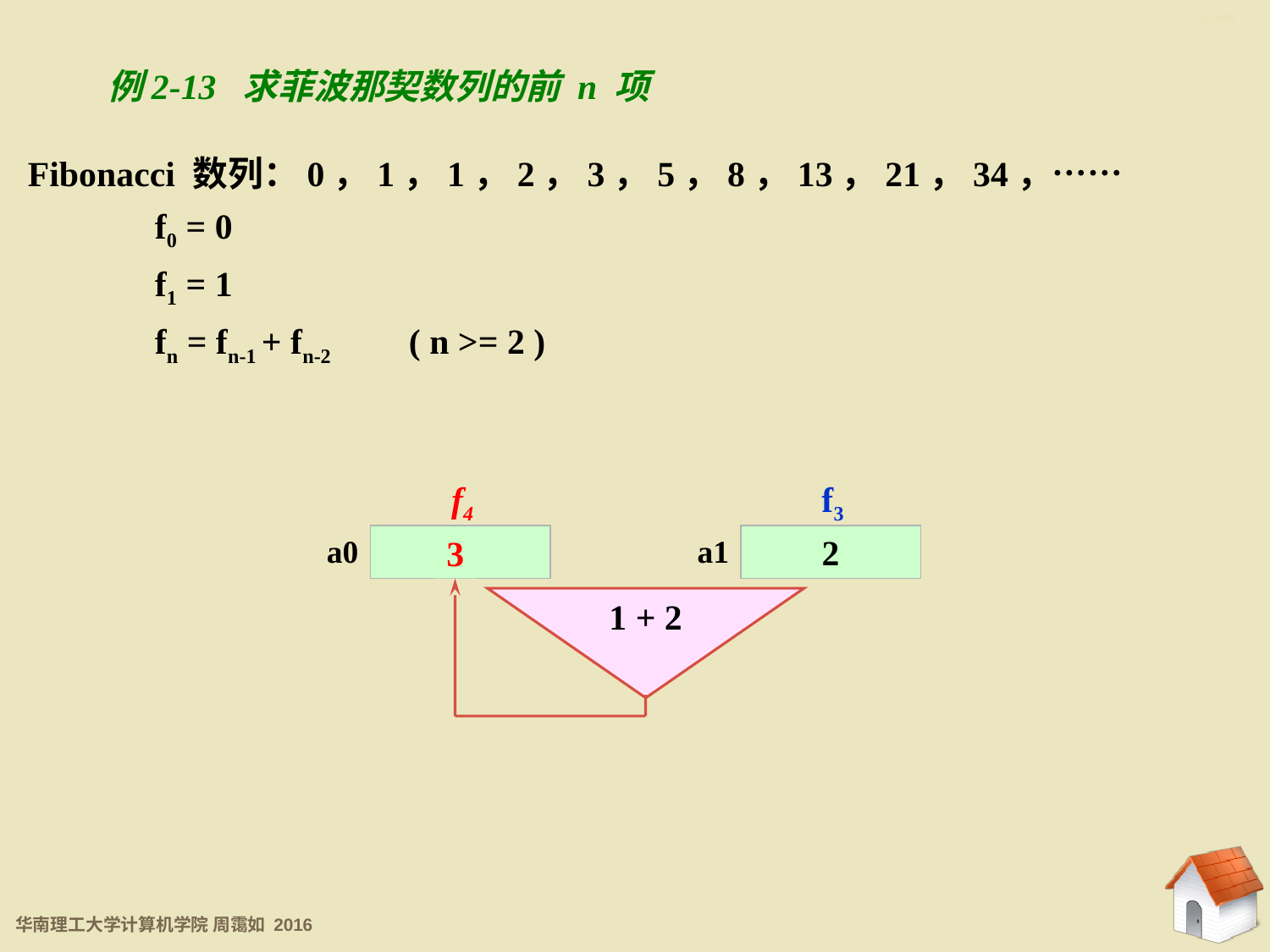

2.2.3  for语句
例2-13  求菲波那契数列的前 n 项
Fibonacci 数列：0，1，1，2，3，5，8，13，21，34，……
	f0 = 0
	f1 = 1
	fn = fn-1 + fn-2	( n >= 2 )
f4
f3
a0
1
a1
2
3

1 + 2